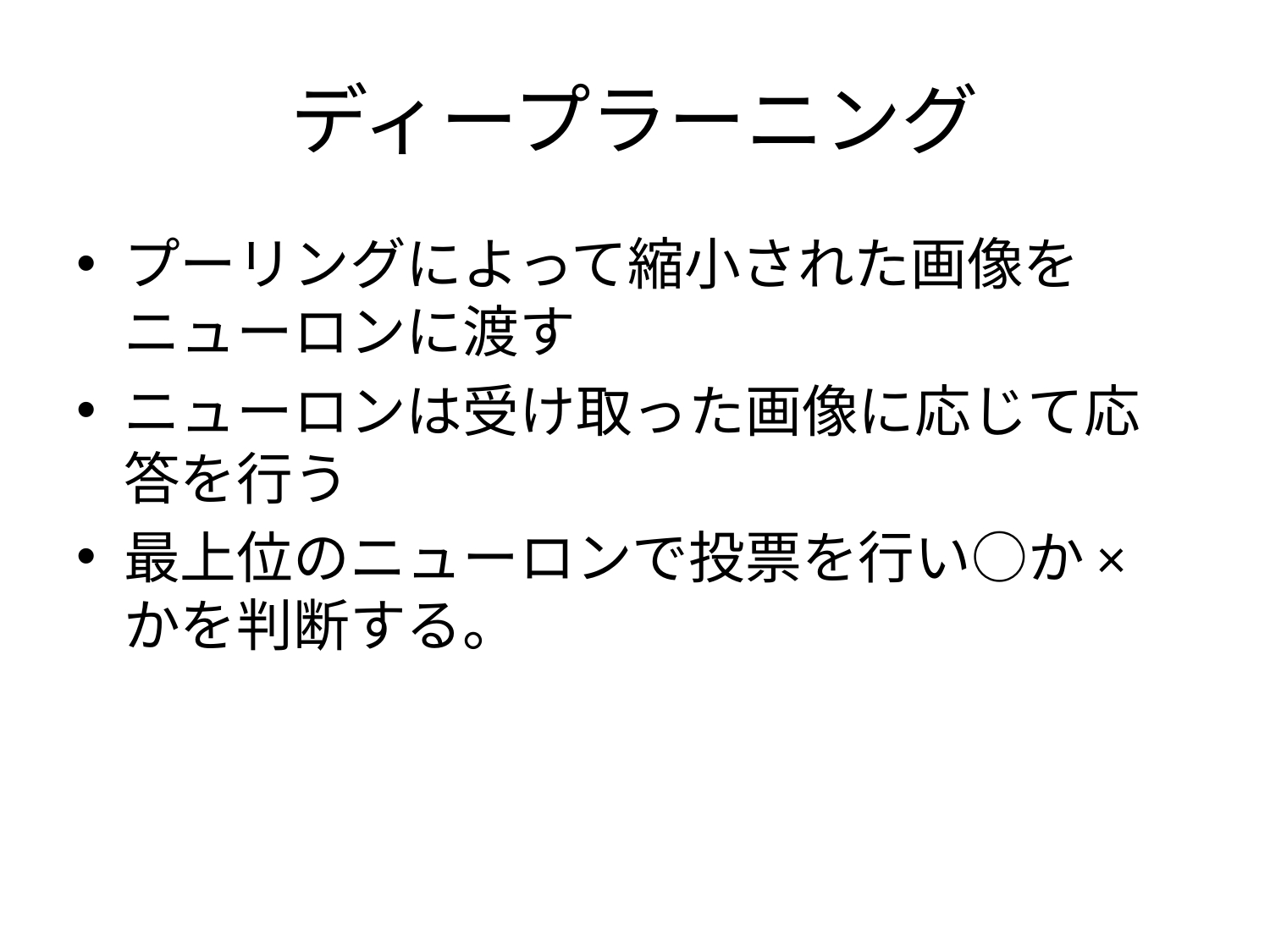

# ディープラーニング
プーリングによって縮小された画像をニューロンに渡す
ニューロンは受け取った画像に応じて応答を行う
最上位のニューロンで投票を行い○か×かを判断する。